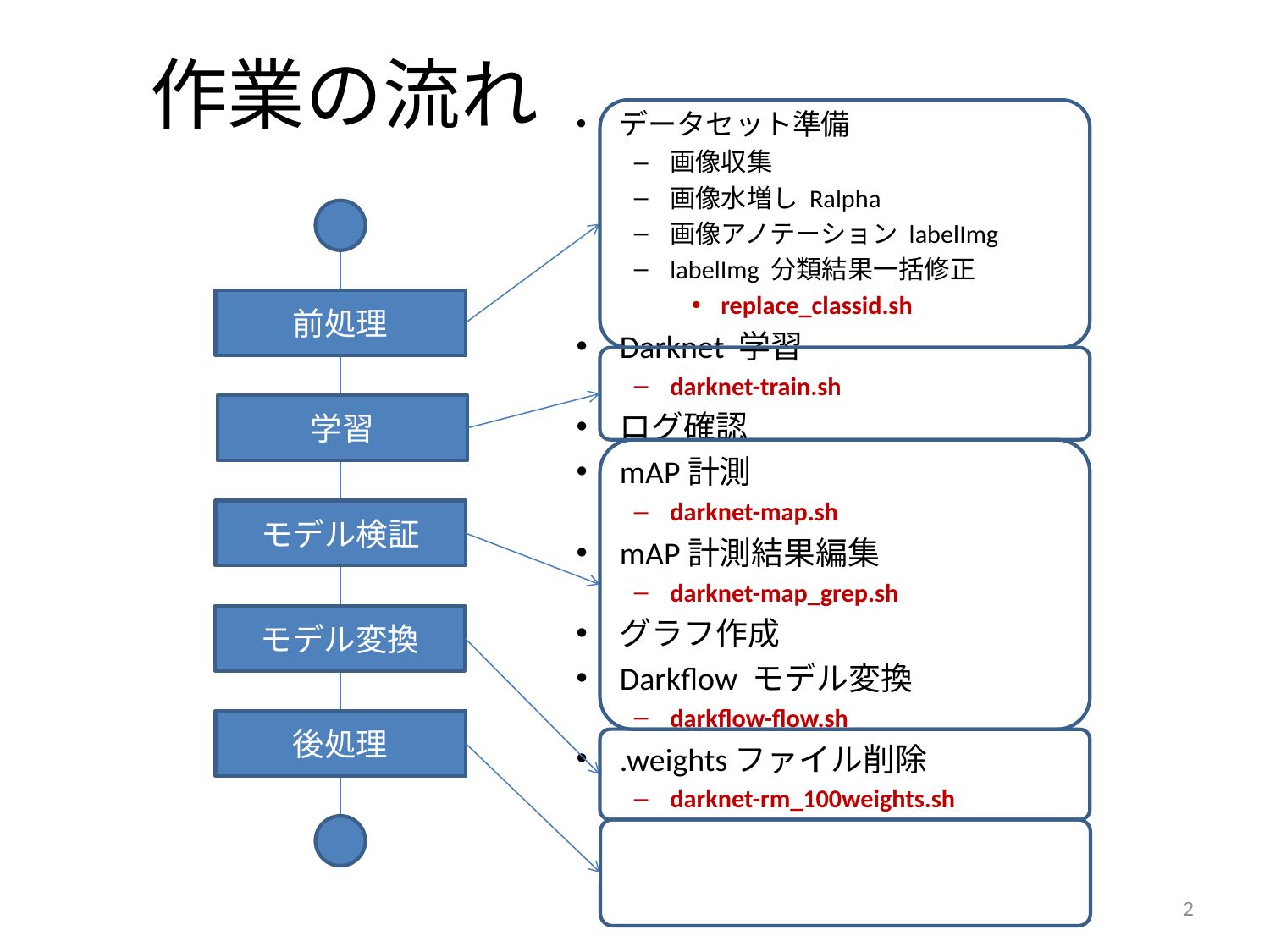

# 作業の流れ
データセット準備
画像収集
画像水増し Ralpha
画像アノテーション labelImg
labelImg 分類結果一括修正
replace_classid.sh
Darknet 学習
darknet-train.sh
ログ確認
mAP計測
darknet-map.sh
mAP計測結果編集
darknet-map_grep.sh
グラフ作成
Darkflow モデル変換
darkflow-flow.sh
.weightsファイル削除
darknet-rm_100weights.sh

前処理

学習

モデル検証
モデル変換
後処理

2